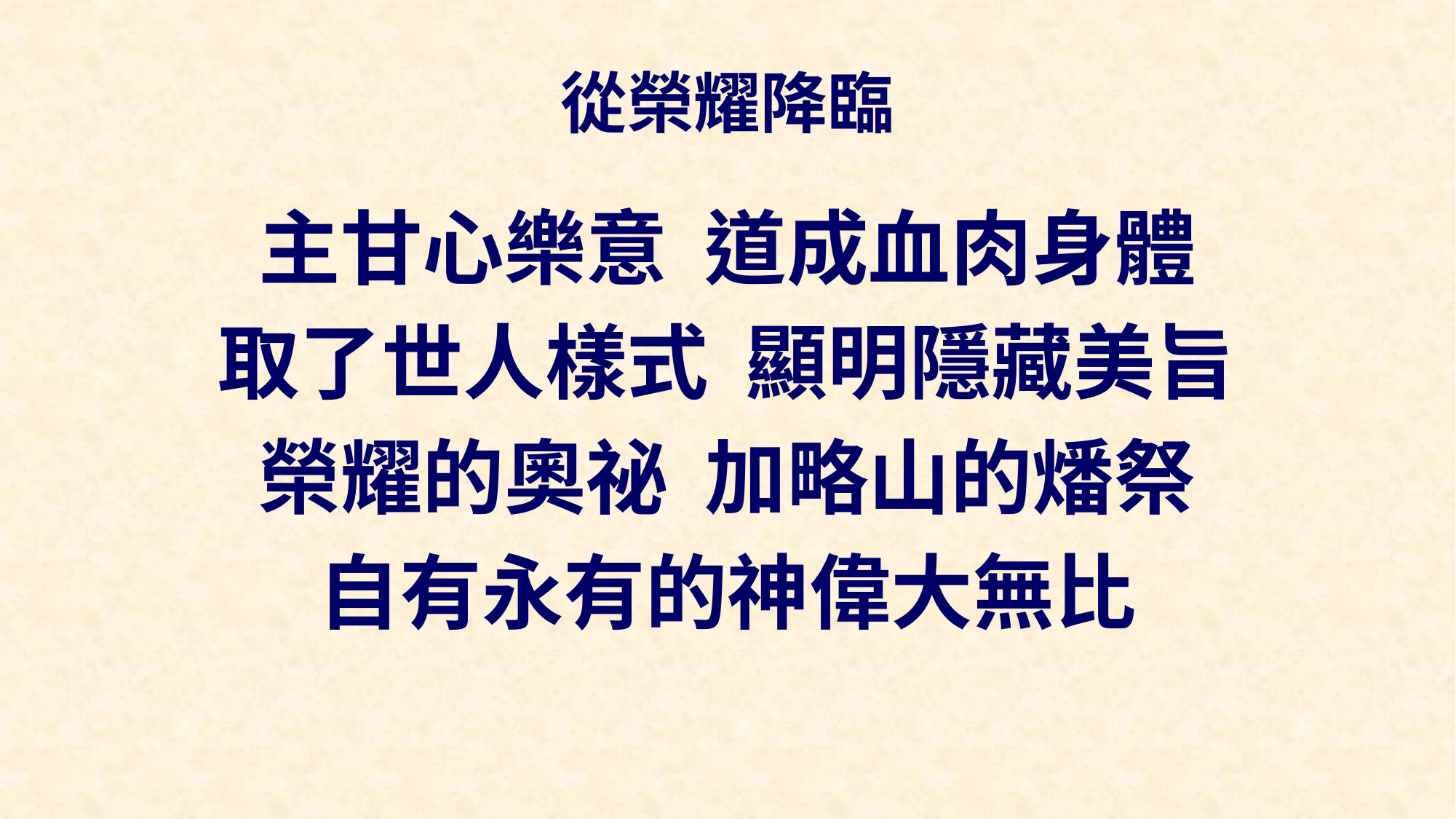

# 從榮耀降臨
主甘心樂意  道成血肉身體
取了世人樣式  顯明隱藏美旨
榮耀的奧祕  加略山的燔祭
自有永有的神偉大無比